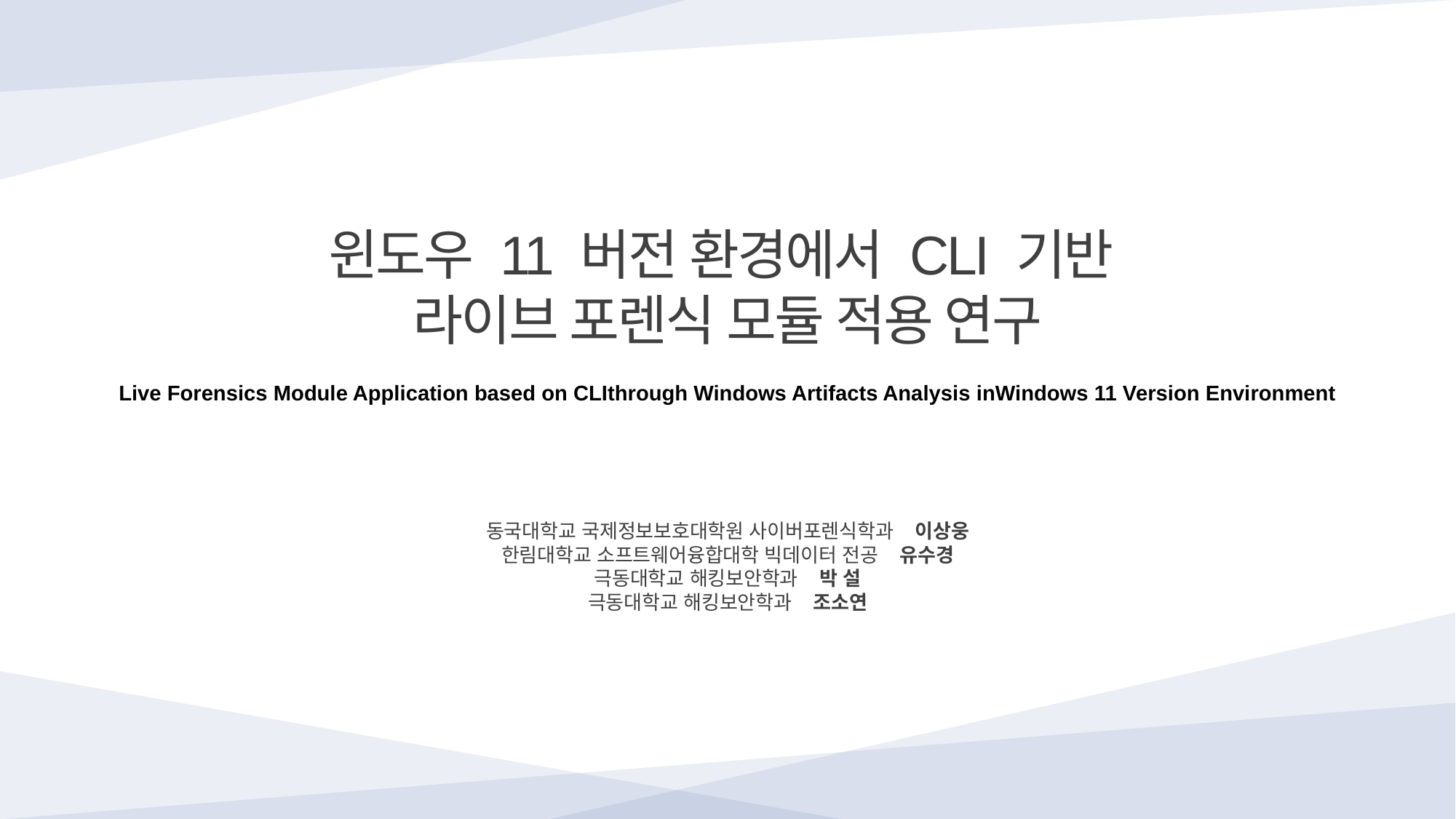

윈도우 11 버전 환경에서 CLI 기반
라이브 포렌식 모듈 적용 연구
Live Forensics Module Application based on CLIthrough Windows Artifacts Analysis inWindows 11 Version Environment
동국대학교 국제정보보호대학원 사이버포렌식학과    이상웅
한림대학교 소프트웨어융합대학 빅데이터 전공    유수경
극동대학교 해킹보안학과    박 설
극동대학교 해킹보안학과    조소연